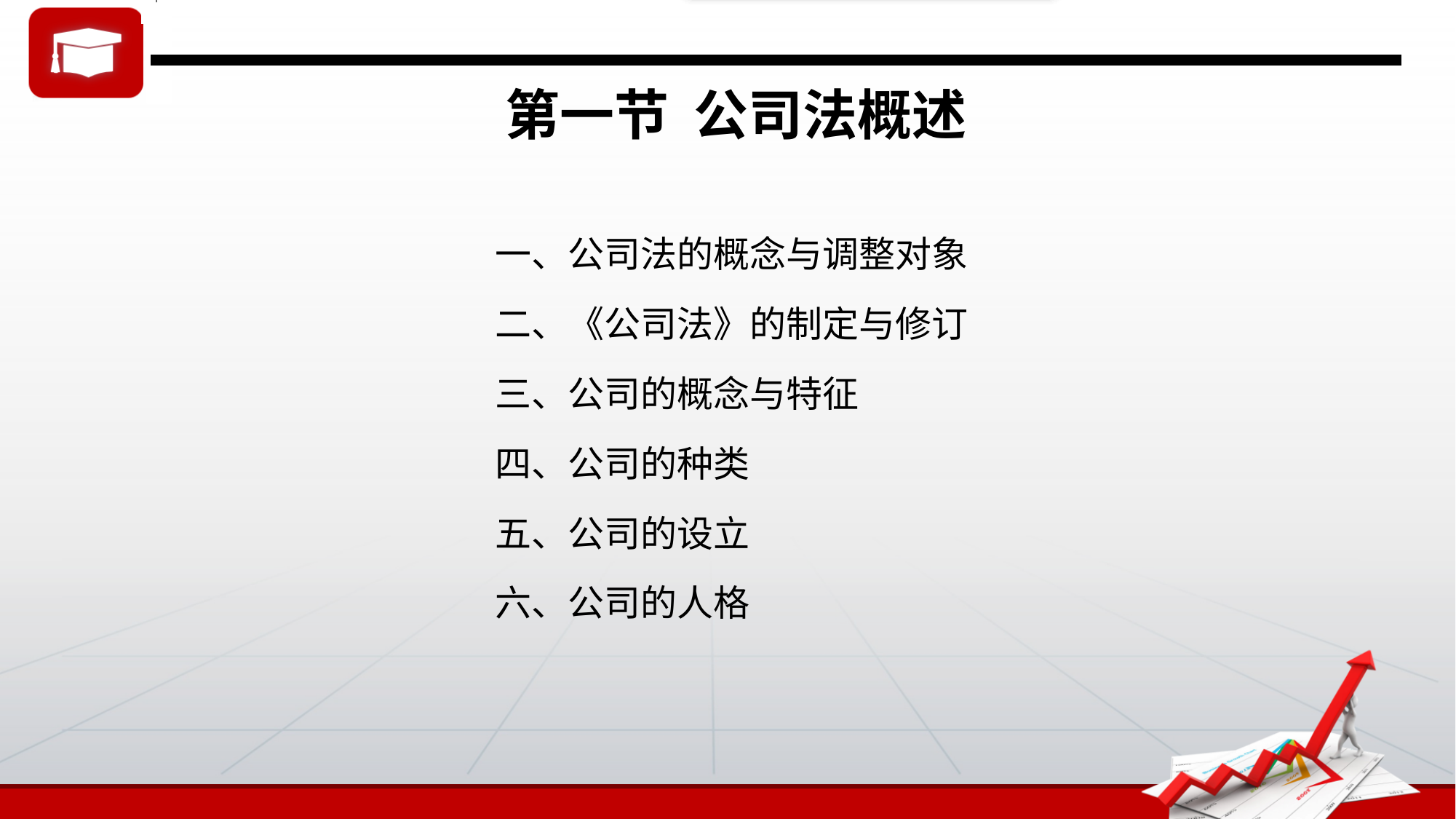

# 第一节  公司法概述
一、公司法的概念与调整对象
二、《公司法》的制定与修订
三、公司的概念与特征
四、公司的种类
五、公司的设立
六、公司的人格